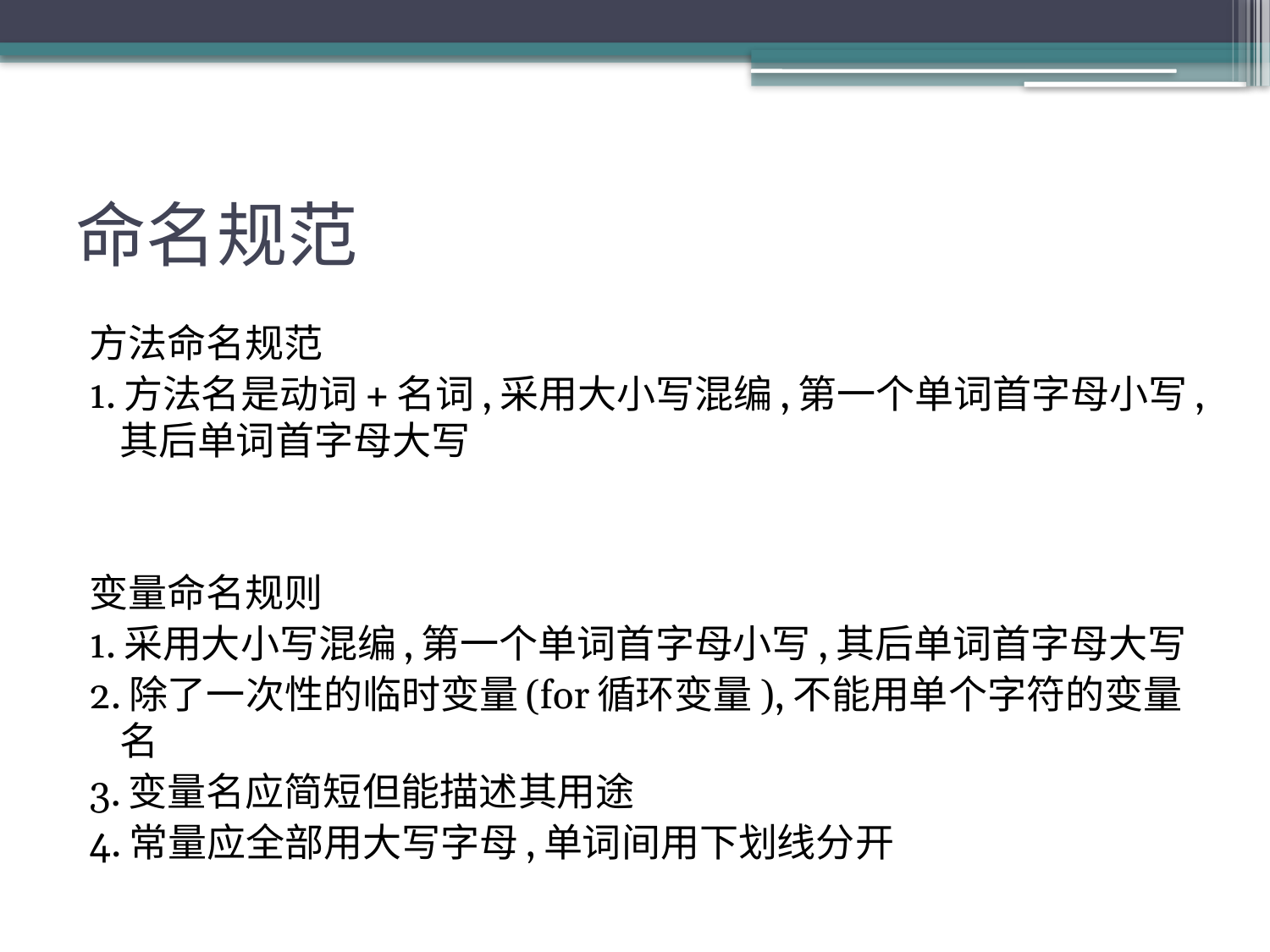

# 命名规范
方法命名规范
1.方法名是动词+名词,采用大小写混编,第一个单词首字母小写,其后单词首字母大写

变量命名规则
1.采用大小写混编,第一个单词首字母小写,其后单词首字母大写
2.除了一次性的临时变量(for循环变量),不能用单个字符的变量名
3.变量名应简短但能描述其用途
4.常量应全部用大写字母,单词间用下划线分开